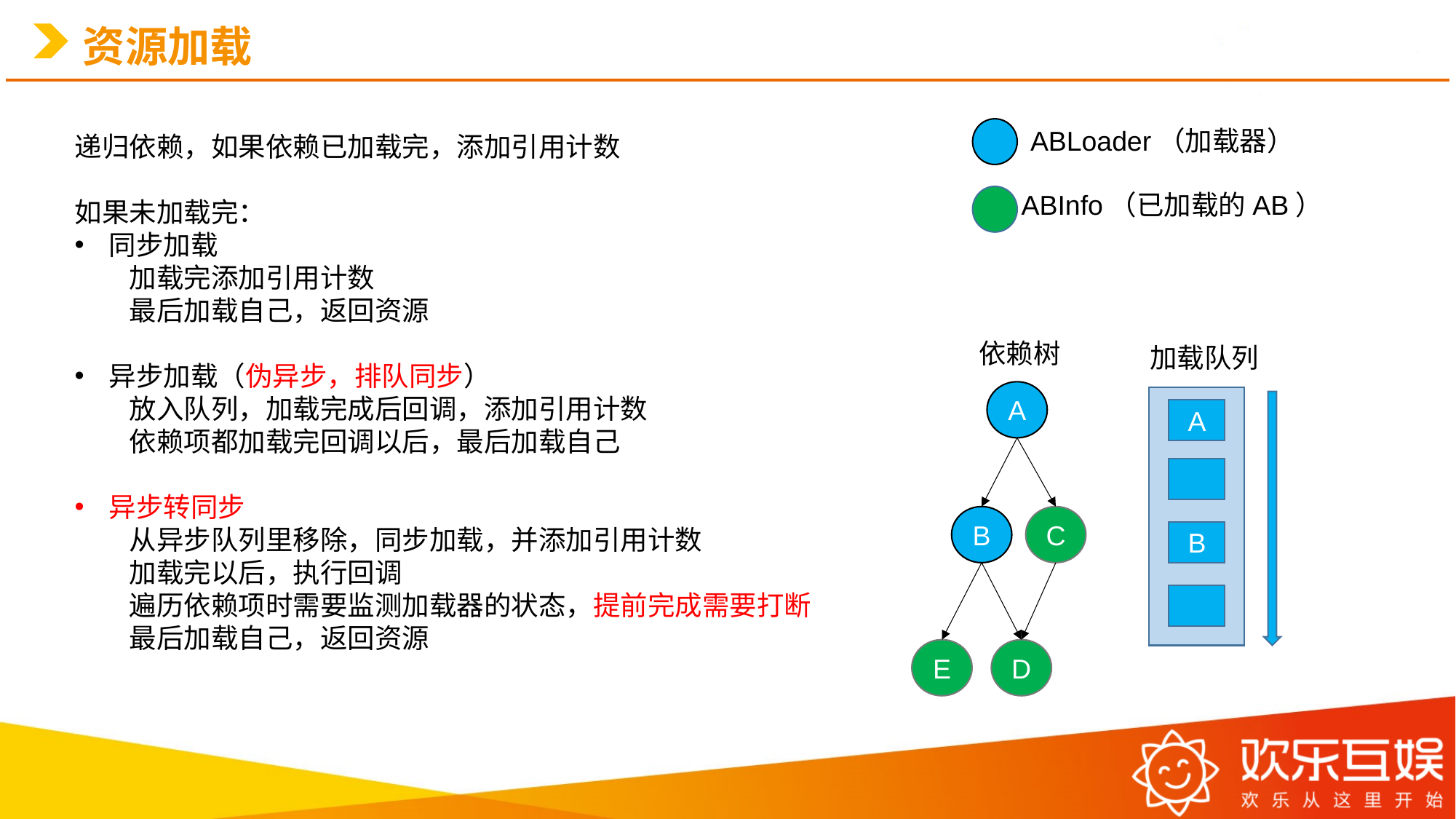

# 资源加载

ABLoader（加载器）
递归依赖，如果依赖已加载完，添加引用计数

如果未加载完：
同步加载
加载完添加引用计数
最后加载自己，返回资源

异步加载（伪异步，排队同步）
放入队列，加载完成后回调，添加引用计数
依赖项都加载完回调以后，最后加载自己

异步转同步
从异步队列里移除，同步加载，并添加引用计数
加载完以后，执行回调
遍历依赖项时需要监测加载器的状态，提前完成需要打断
最后加载自己，返回资源

ABInfo（已加载的AB）

依赖树
加载队列
A

A

C
B
B

E
D